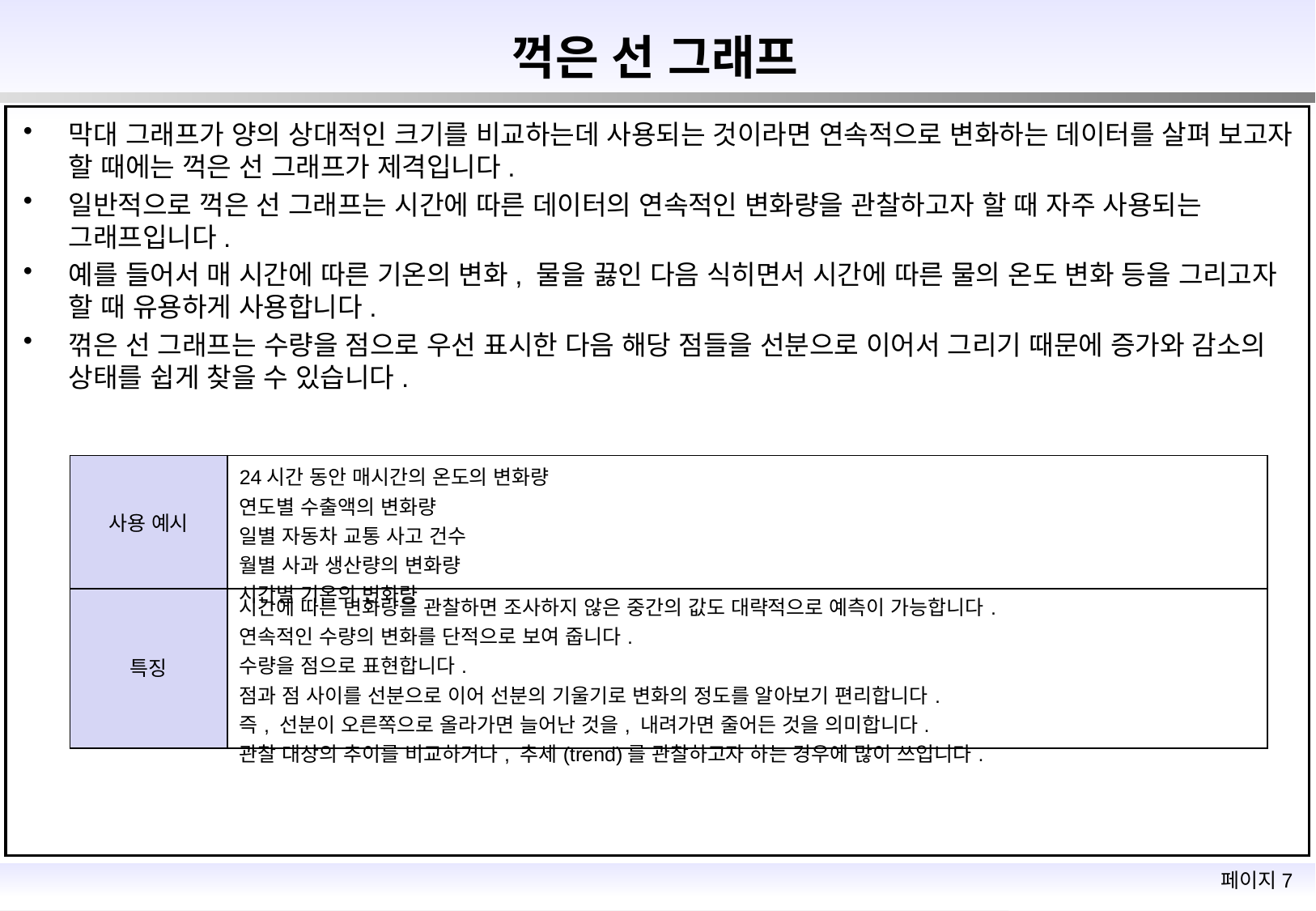

# 꺽은 선 그래프
막대 그래프가 양의 상대적인 크기를 비교하는데 사용되는 것이라면 연속적으로 변화하는 데이터를 살펴 보고자 할 때에는 꺽은 선 그래프가 제격입니다.
일반적으로 꺽은 선 그래프는 시간에 따른 데이터의 연속적인 변화량을 관찰하고자 할 때 자주 사용되는 그래프입니다.
예를 들어서 매 시간에 따른 기온의 변화, 물을 끓인 다음 식히면서 시간에 따른 물의 온도 변화 등을 그리고자 할 때 유용하게 사용합니다.
꺾은 선 그래프는 수량을 점으로 우선 표시한 다음 해당 점들을 선분으로 이어서 그리기 때문에 증가와 감소의 상태를 쉽게 찾을 수 있습니다.
| 사용 예시 | 24시간 동안 매시간의 온도의 변화량 연도별 수출액의 변화량 일별 자동차 교통 사고 건수 월별 사과 생산량의 변화량 시간별 기온의 변화량 |
| --- | --- |
| 특징 | 시간에 따른 변화량을 관찰하면 조사하지 않은 중간의 값도 대략적으로 예측이 가능합니다. 연속적인 수량의 변화를 단적으로 보여 줍니다. 수량을 점으로 표현합니다. 점과 점 사이를 선분으로 이어 선분의 기울기로 변화의 정도를 알아보기 편리합니다. 즉, 선분이 오른쪽으로 올라가면 늘어난 것을, 내려가면 줄어든 것을 의미합니다. 관찰 대상의 추이를 비교하거나, 추세(trend)를 관찰하고자 하는 경우에 많이 쓰입니다. |